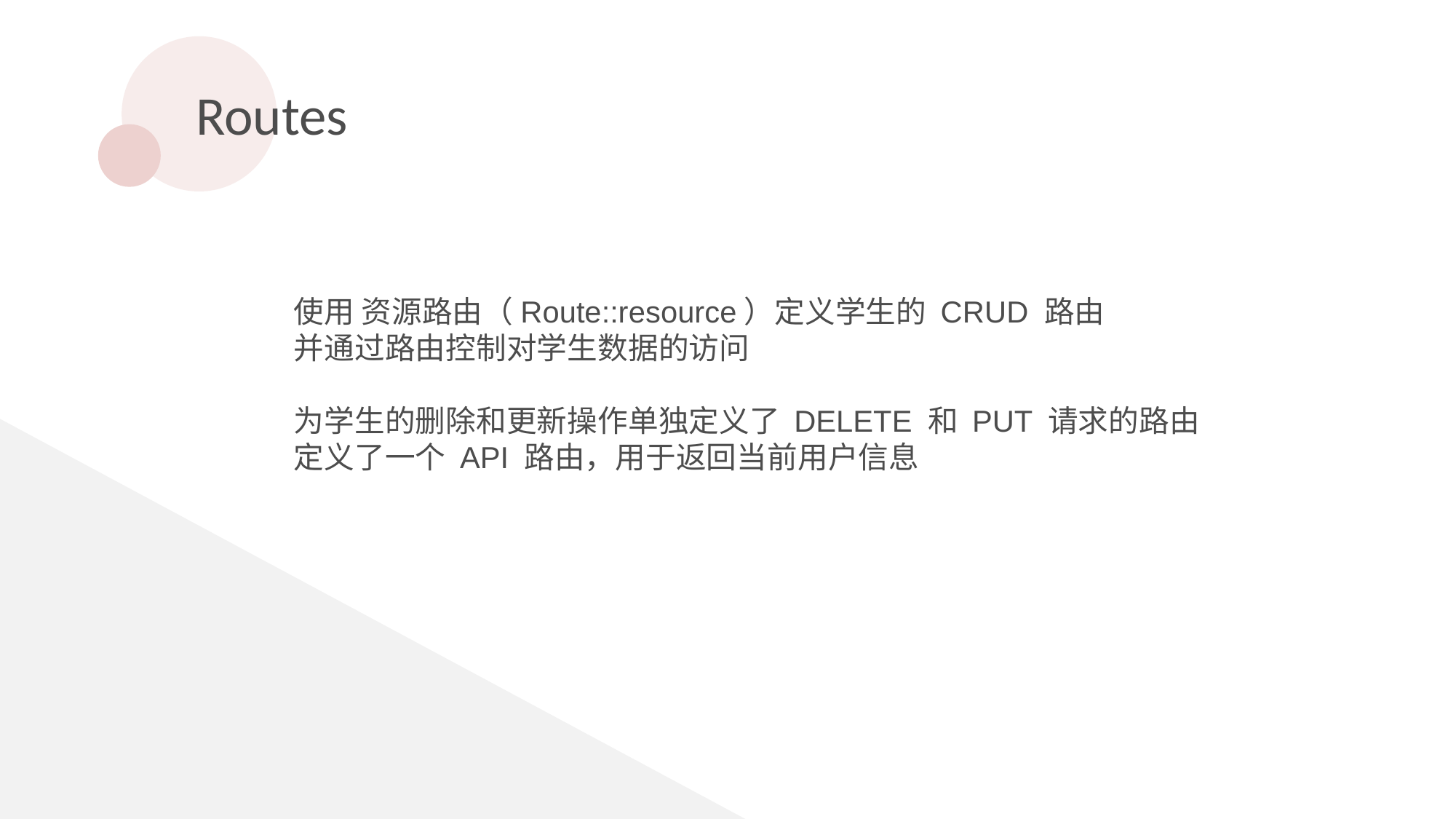

Routes

使用 资源路由（Route::resource）定义学生的 CRUD 路由
并通过路由控制对学生数据的访问

为学生的删除和更新操作单独定义了 DELETE 和 PUT 请求的路由
定义了一个 API 路由，用于返回当前用户信息